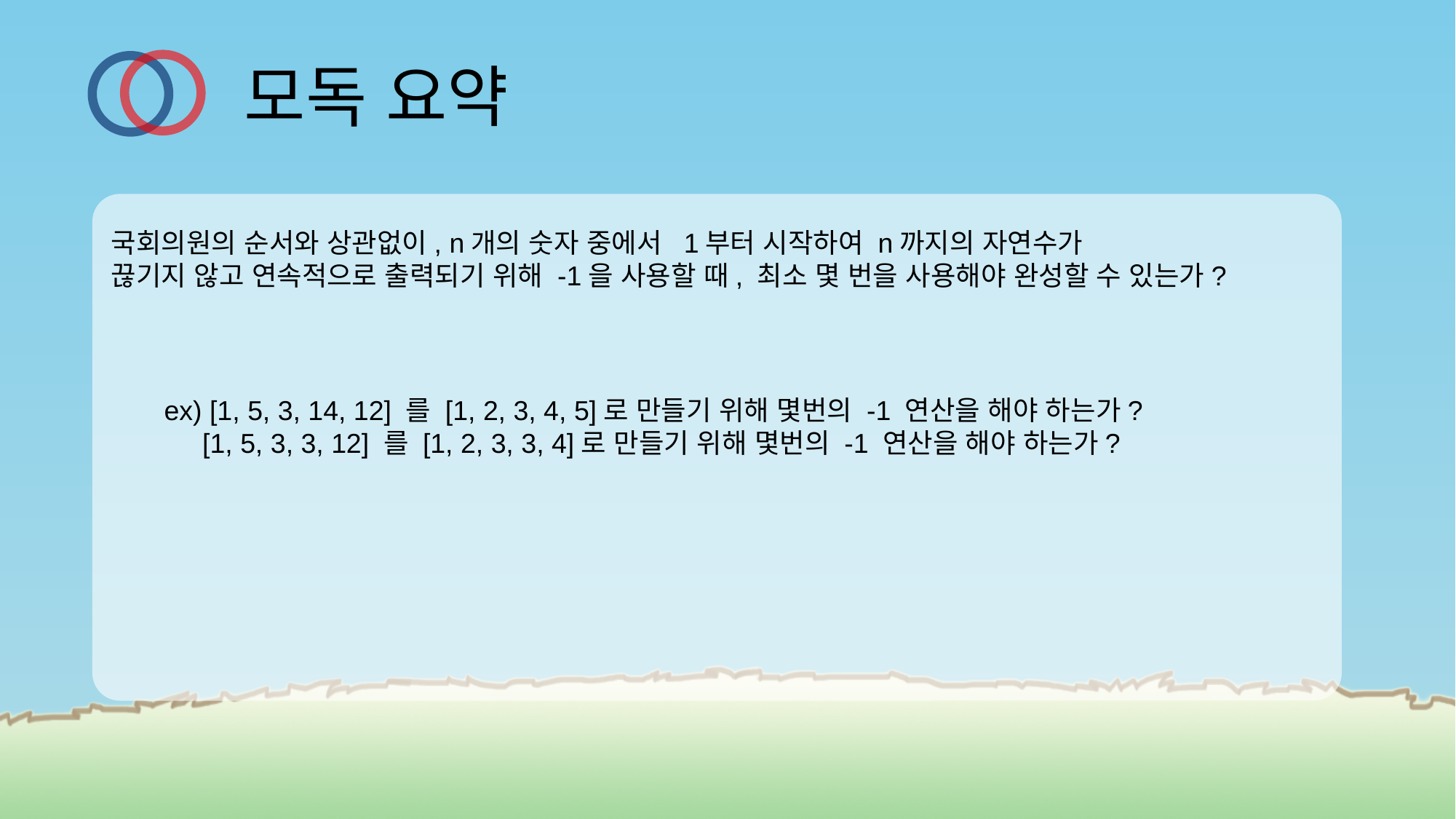

# 모독 요약
국회의원의 순서와 상관없이, n개의 숫자 중에서  1부터 시작하여 n까지의 자연수가
끊기지 않고 연속적으로 출력되기 위해 -1을 사용할 때, 최소 몇 번을 사용해야 완성할 수 있는가?
ex) [1, 5, 3, 14, 12] 를 [1, 2, 3, 4, 5]로 만들기 위해 몇번의 -1 연산을 해야 하는가?
     [1, 5, 3, 3, 12] 를 [1, 2, 3, 3, 4]로 만들기 위해 몇번의 -1 연산을 해야 하는가?